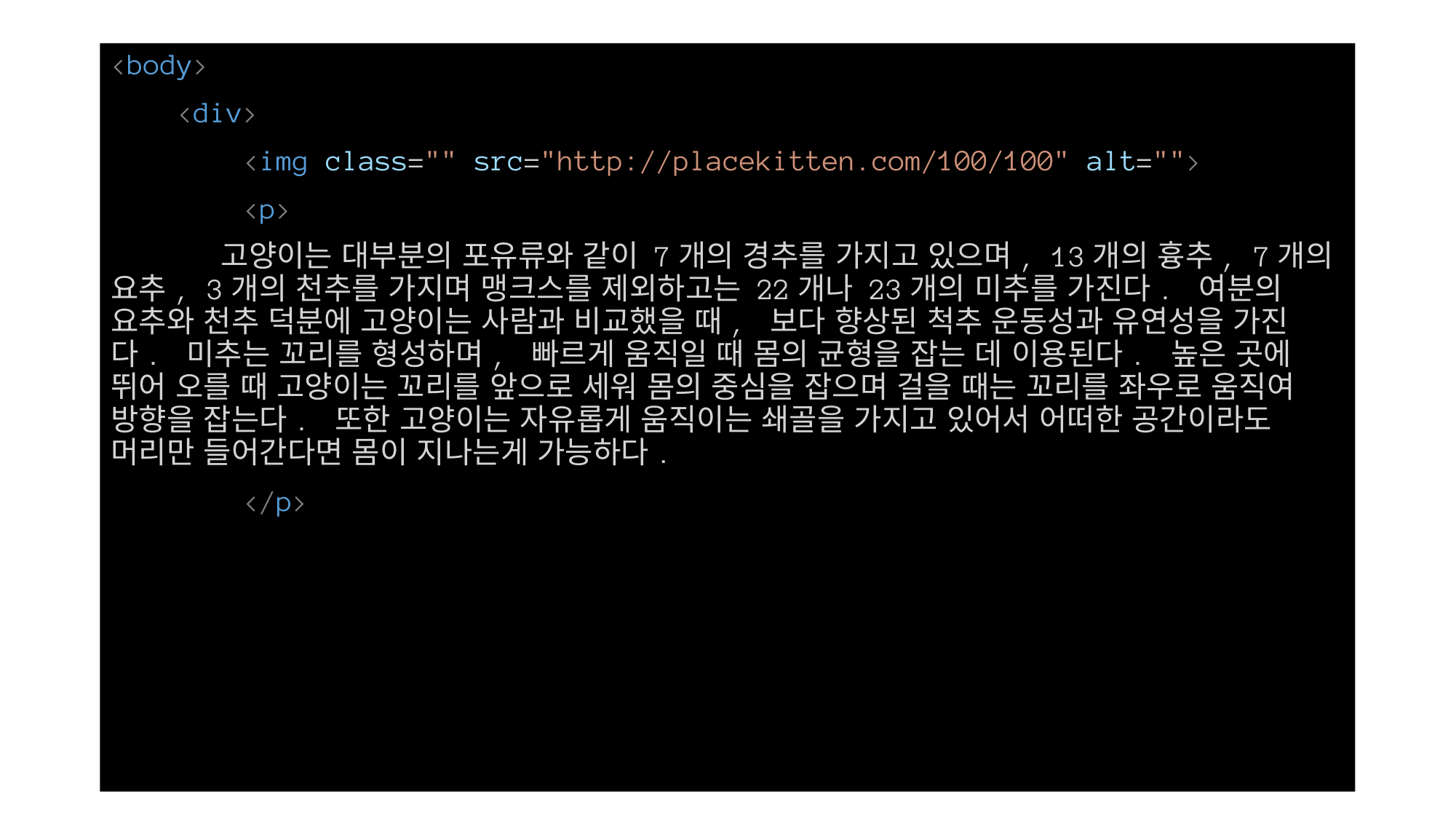

<body>
    <div>
        <img class="" src="http://placekitten.com/100/100" alt="">
        <p>
            고양이는 대부분의 포유류와 같이 7개의 경추를 가지고 있으며, 13개의 흉추, 7개의 요추, 3개의 천추를 가지며 맹크스를 제외하고는 22개나 23개의 미추를 가진다. 여분의 요추와 천추 덕분에 고양이는 사람과 비교했을 때, 보다 향상된 척추 운동성과 유연성을 가진다. 미추는 꼬리를 형성하며, 빠르게 움직일 때 몸의 균형을 잡는 데 이용된다. 높은 곳에 뛰어 오를 때 고양이는 꼬리를 앞으로 세워 몸의 중심을 잡으며 걸을 때는 꼬리를 좌우로 움직여 방향을 잡는다. 또한 고양이는 자유롭게 움직이는 쇄골을 가지고 있어서 어떠한 공간이라도 머리만 들어간다면 몸이 지나는게 가능하다.
        </p>